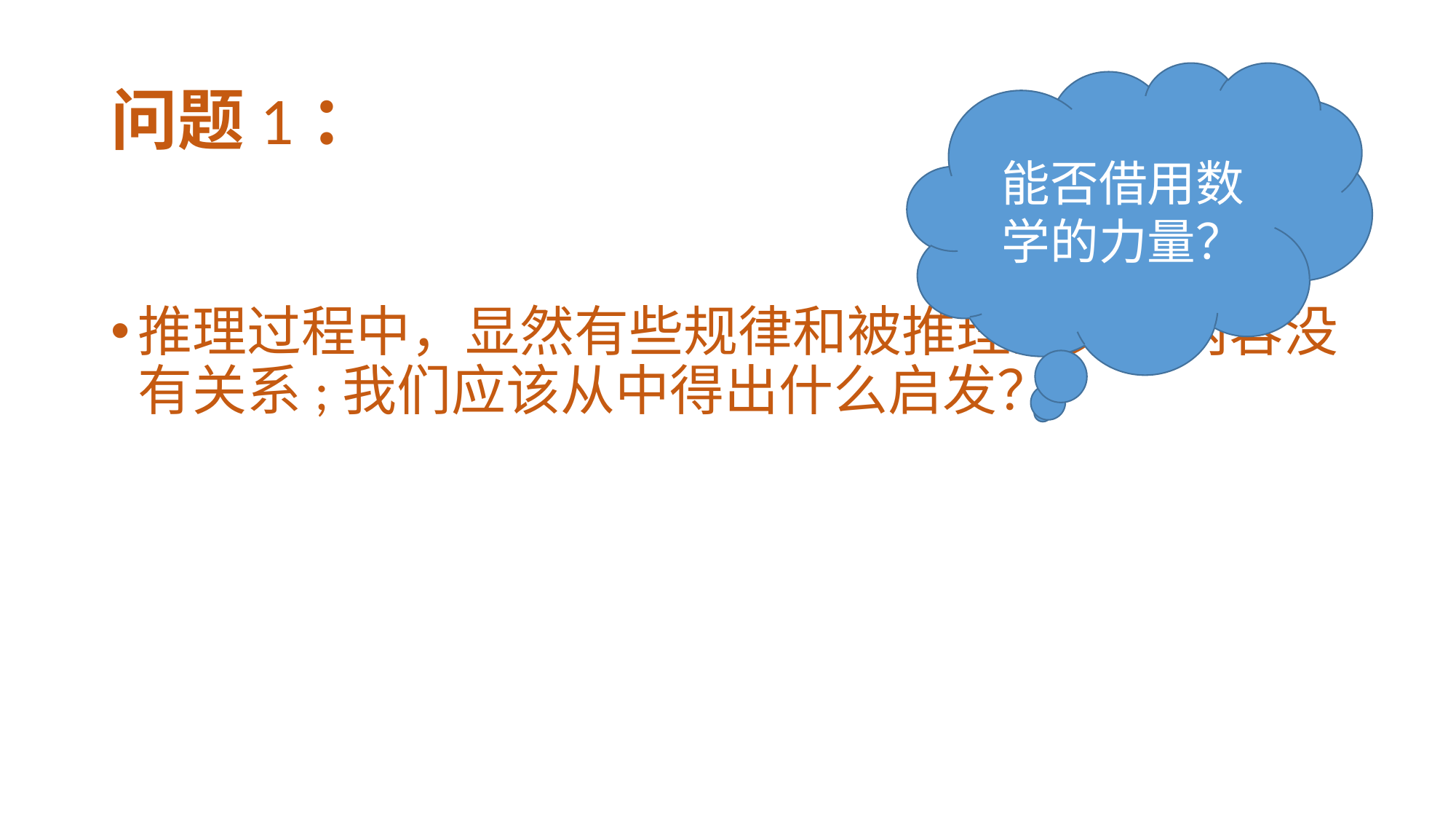

# 问题1：
能否借用数学的力量？

推理过程中，显然有些规律和被推理的具体内容没有关系;我们应该从中得出什么启发？